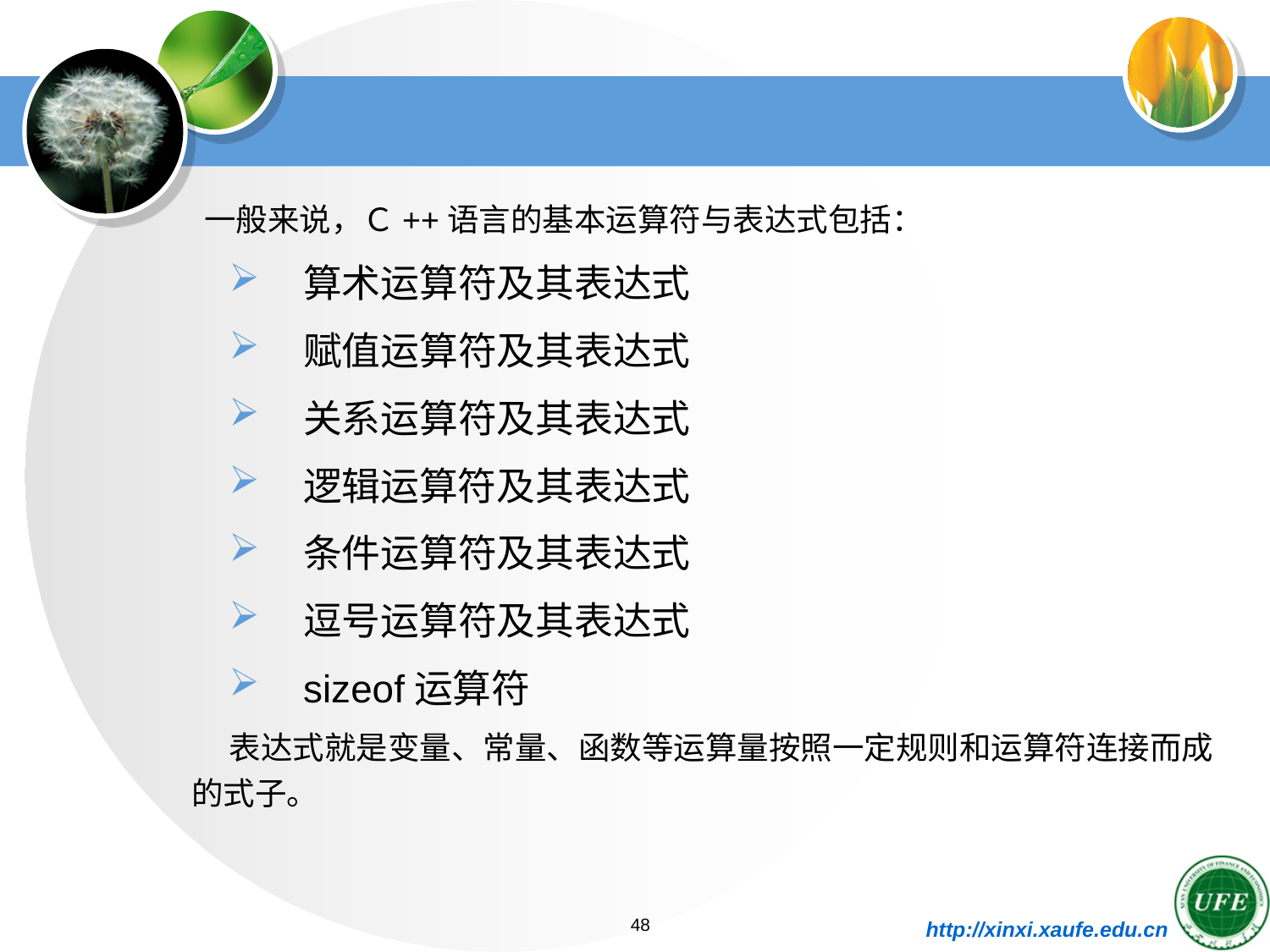

一般来说，Ｃ++语言的基本运算符与表达式包括：
算术运算符及其表达式
赋值运算符及其表达式
关系运算符及其表达式
逻辑运算符及其表达式
条件运算符及其表达式
逗号运算符及其表达式
sizeof运算符
表达式就是变量、常量、函数等运算量按照一定规则和运算符连接而成的式子。
48
http://xinxi.xaufe.edu.cn